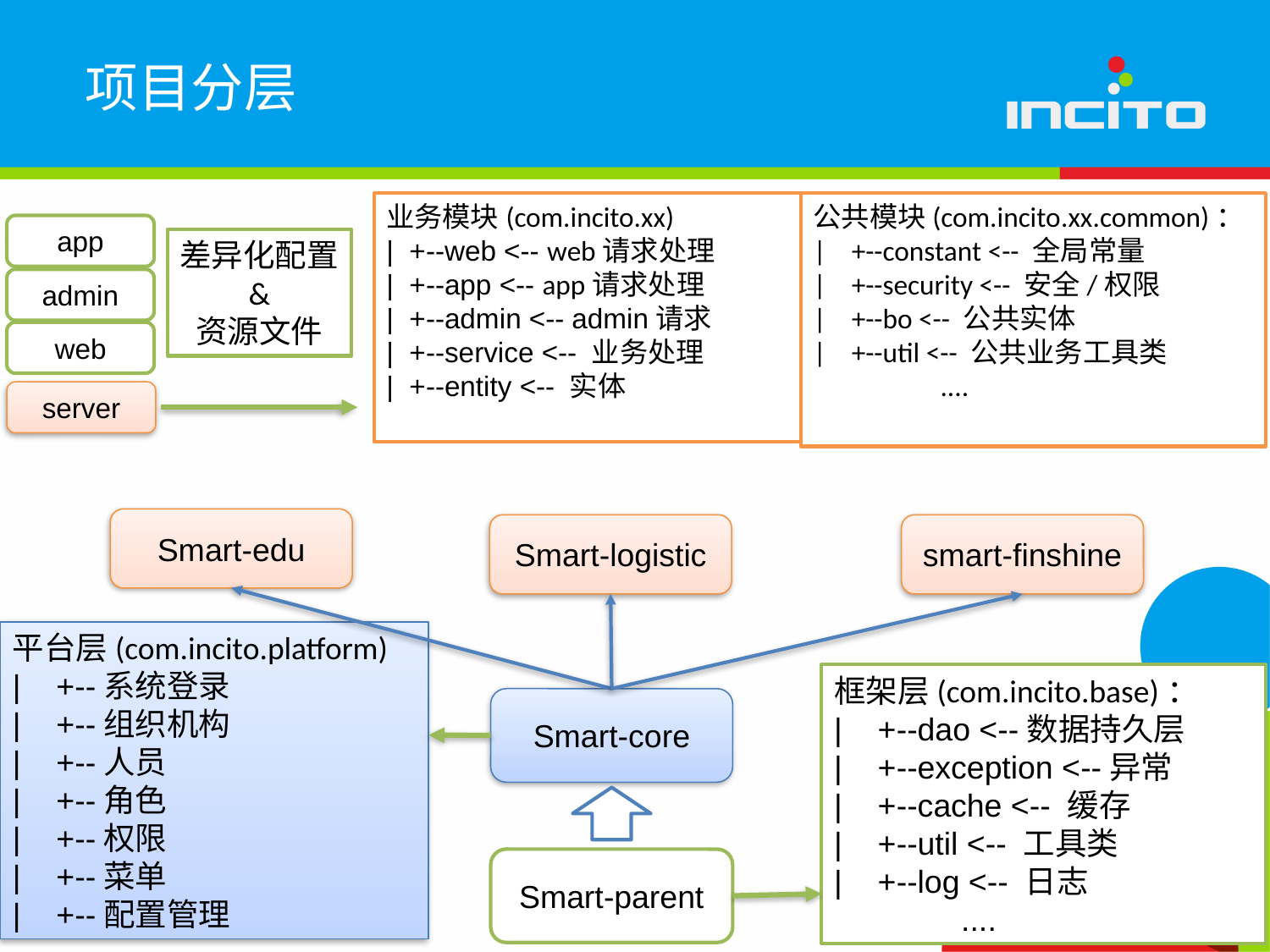

项目分层
业务模块(com.incito.xx)
|  +--web <-- web请求处理
|  +--app <-- app请求处理
|  +--admin <-- admin请求
|  +--service <-- 业务处理
|  +--entity <-- 实体

公共模块(com.incito.xx.common)：
|    +--constant <-- 全局常量
|    +--security <-- 安全/权限
|    +--bo <-- 公共实体
|    +--util <-- 公共业务工具类
	....
app
差异化配置
&
资源文件
admin
web
server
Smart-edu
Smart-logistic
smart-finshine
平台层(com.incito.platform)
|    +--系统登录
|    +--组织机构
|    +--人员
|    +--角色
|    +--权限
|    +--菜单
|    +--配置管理
框架层(com.incito.base)：
|    +--dao <--数据持久层
|    +--exception <--异常
|    +--cache <-- 缓存
|    +--util <-- 工具类
|    +--log <-- 日志
	....
Smart-core

Smart-parent